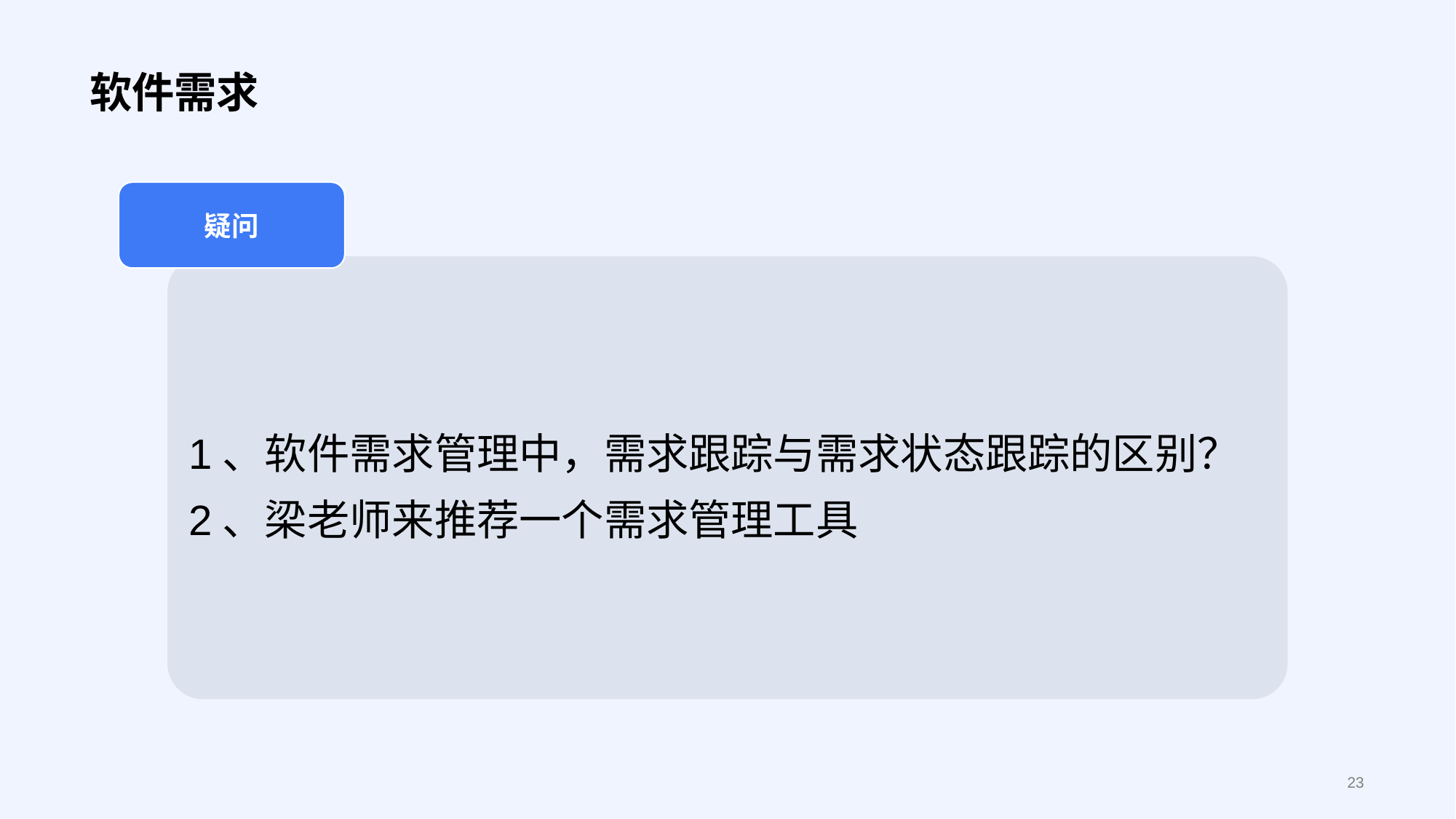

# 软件需求
疑问
1、软件需求管理中，需求跟踪与需求状态跟踪的区别？
2、梁老师来推荐一个需求管理工具
23